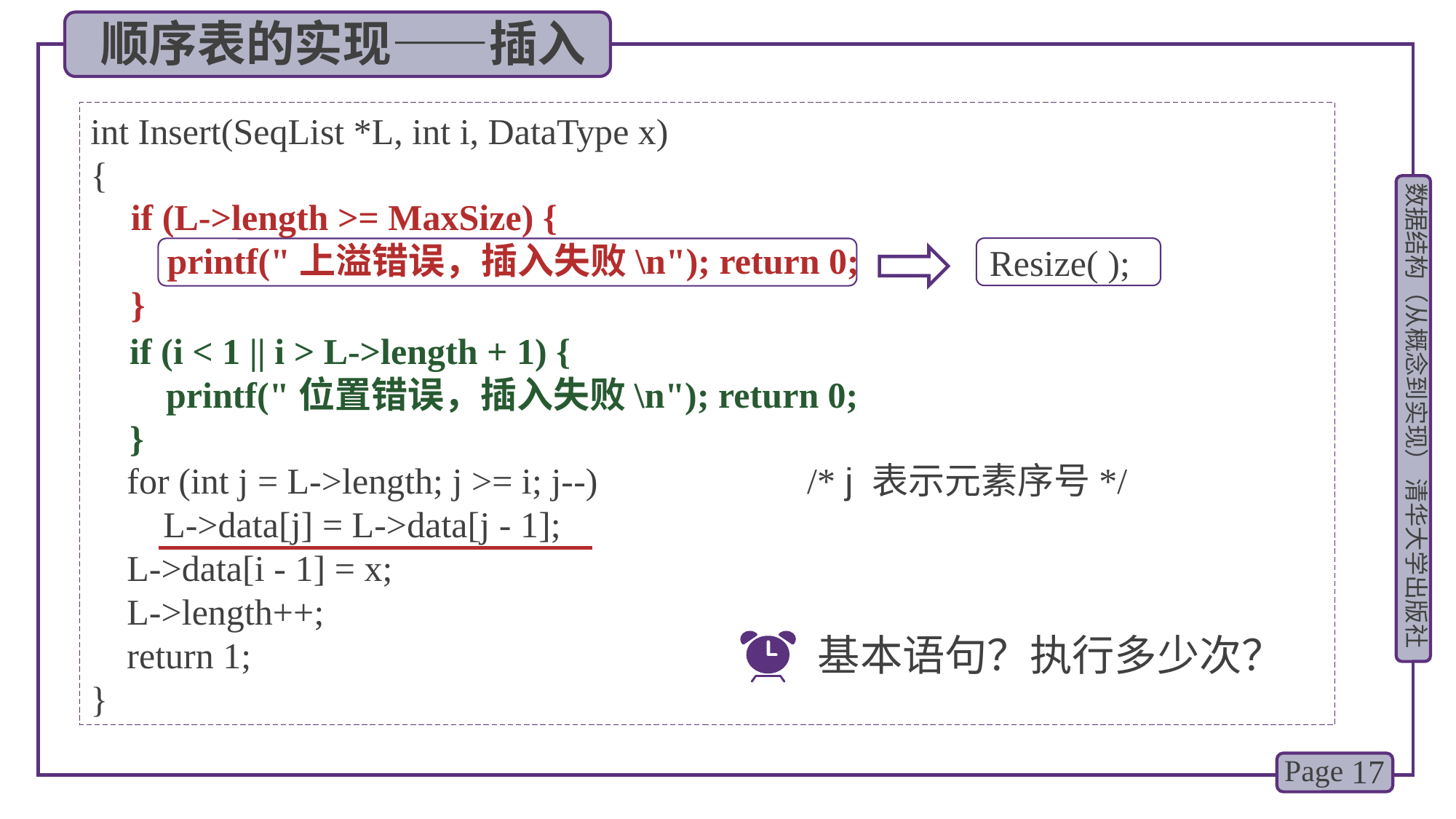

顺序表的实现——插入

int Insert(SeqList *L, int i, DataType x)
{

    for (int j = L->length; j >= i; j--)                       /* j 表示元素序号*/
        L->data[j] = L->data[j - 1];
    L->data[i - 1] = x;
    L->length++;
    return 1;
}
    if (L->length >= MaxSize) {
        printf("上溢错误，插入失败\n"); return 0;
    }
Resize( );

    if (i < 1 || i > L->length + 1) {
        printf("位置错误，插入失败\n"); return 0;
    }
基本语句？执行多少次？